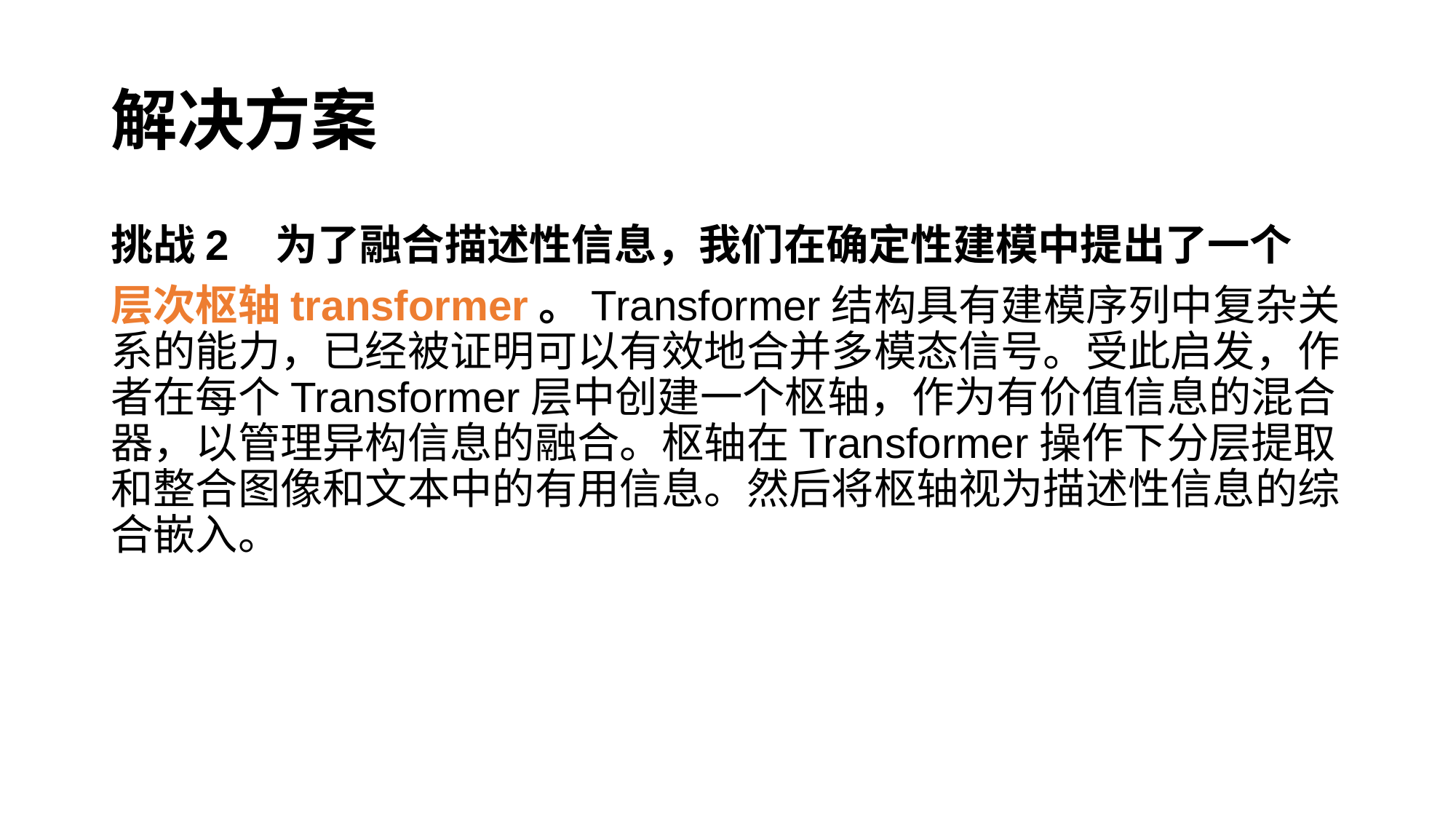

# 解决方案
挑战2   为了融合描述性信息，我们在确定性建模中提出了一个
层次枢轴transformer。Transformer结构具有建模序列中复杂关系的能力，已经被证明可以有效地合并多模态信号。受此启发，作者在每个Transformer层中创建一个枢轴，作为有价值信息的混合器，以管理异构信息的融合。枢轴在Transformer操作下分层提取和整合图像和文本中的有用信息。然后将枢轴视为描述性信息的综合嵌入。